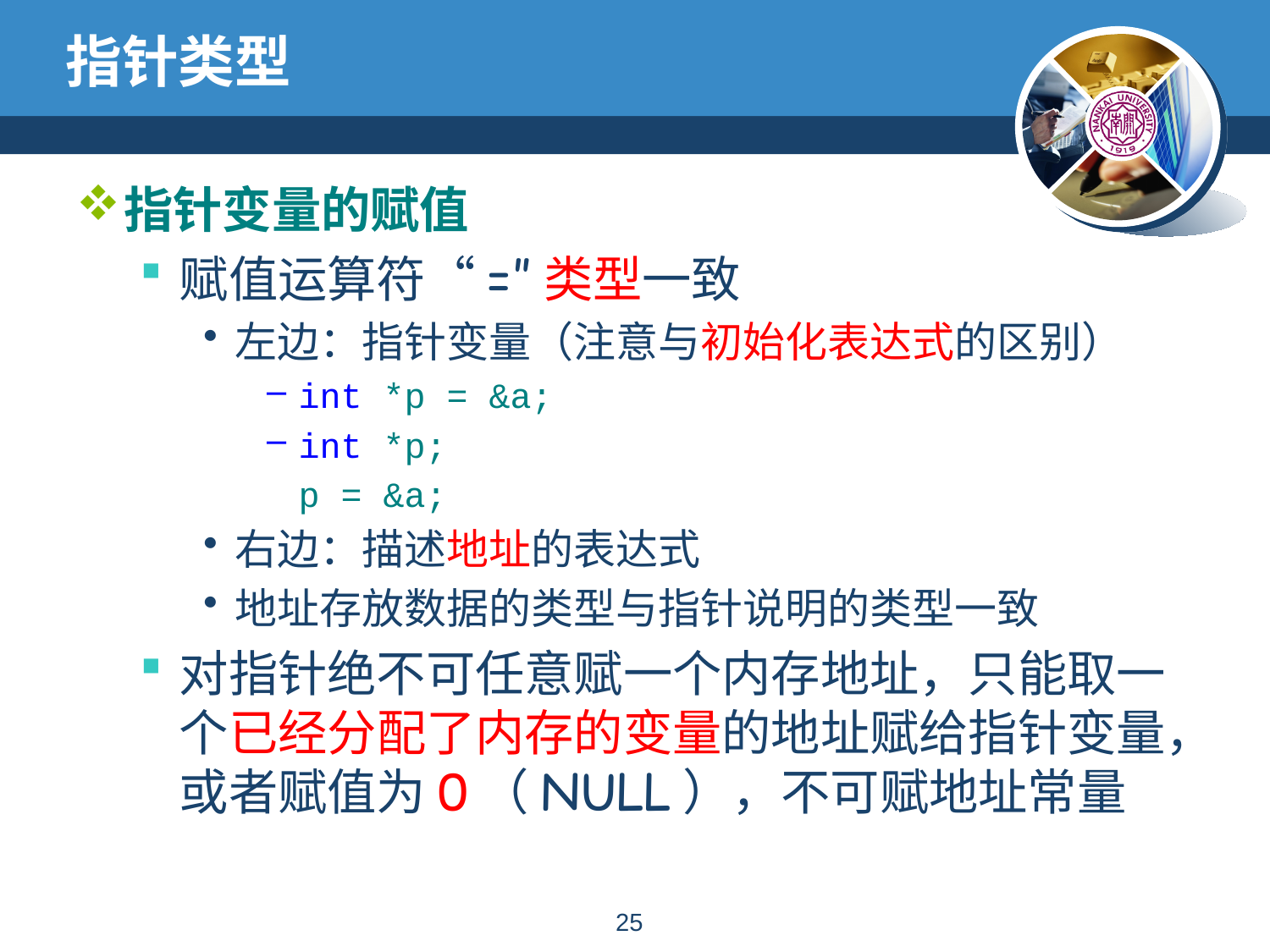

# 指针类型
指针变量的赋值
赋值运算符“=”类型一致
左边：指针变量（注意与初始化表达式的区别）
int *p = &a;
int *p;
	p = &a;
右边：描述地址的表达式
地址存放数据的类型与指针说明的类型一致
对指针绝不可任意赋一个内存地址，只能取一个已经分配了内存的变量的地址赋给指针变量，或者赋值为0（NULL），不可赋地址常量
25